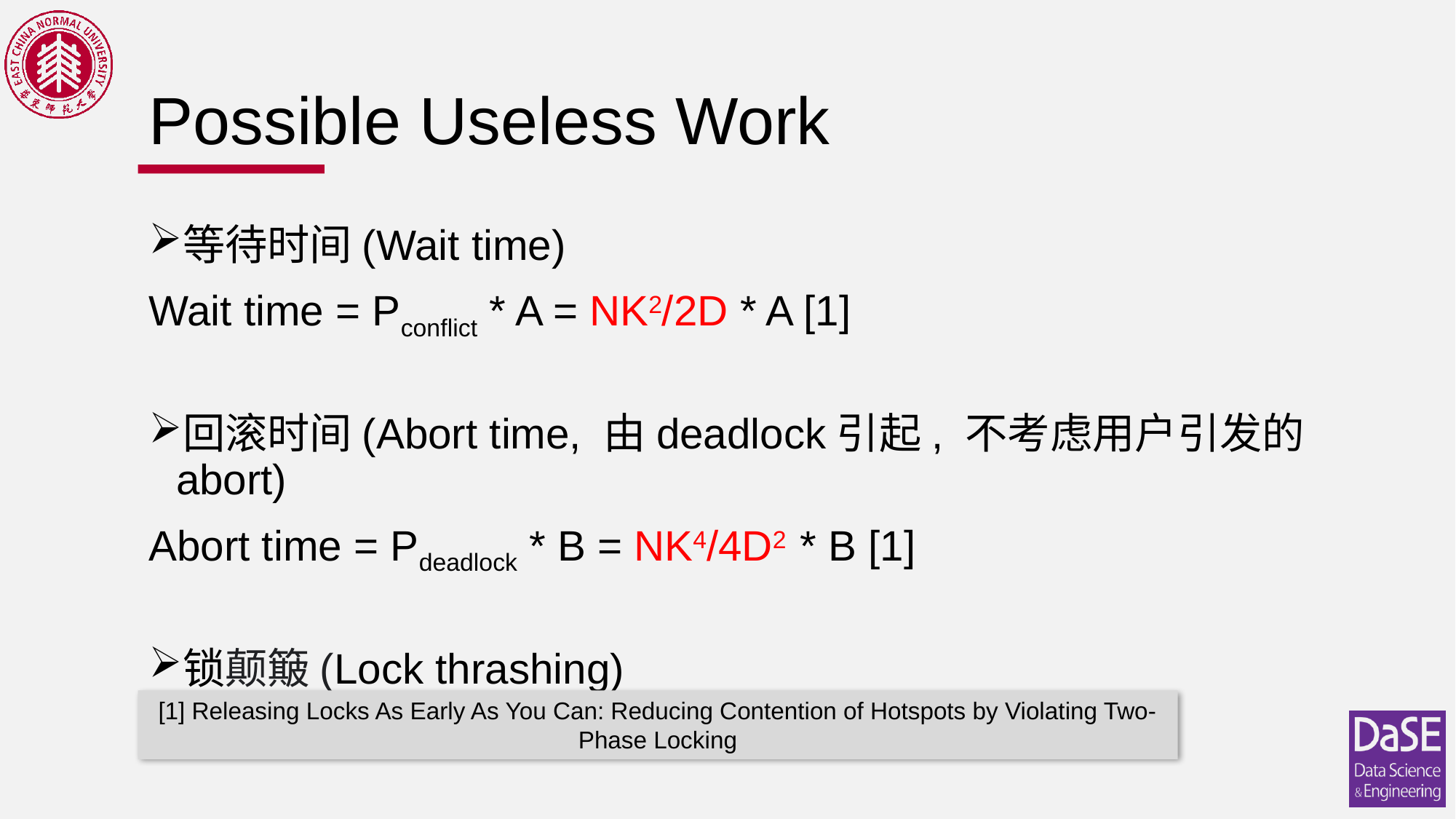

# Possible Useless Work
等待时间(Wait time)
Wait time = Pconflict * A = NK2/2D * A [1]

回滚时间(Abort time, 由deadlock引起, 不考虑用户引发的abort)
Abort time = Pdeadlock * B = NK4/4D2  * B [1]

锁颠簸(Lock thrashing)
[1] Releasing Locks As Early As You Can: Reducing Contention of Hotspots by Violating Two-Phase Locking